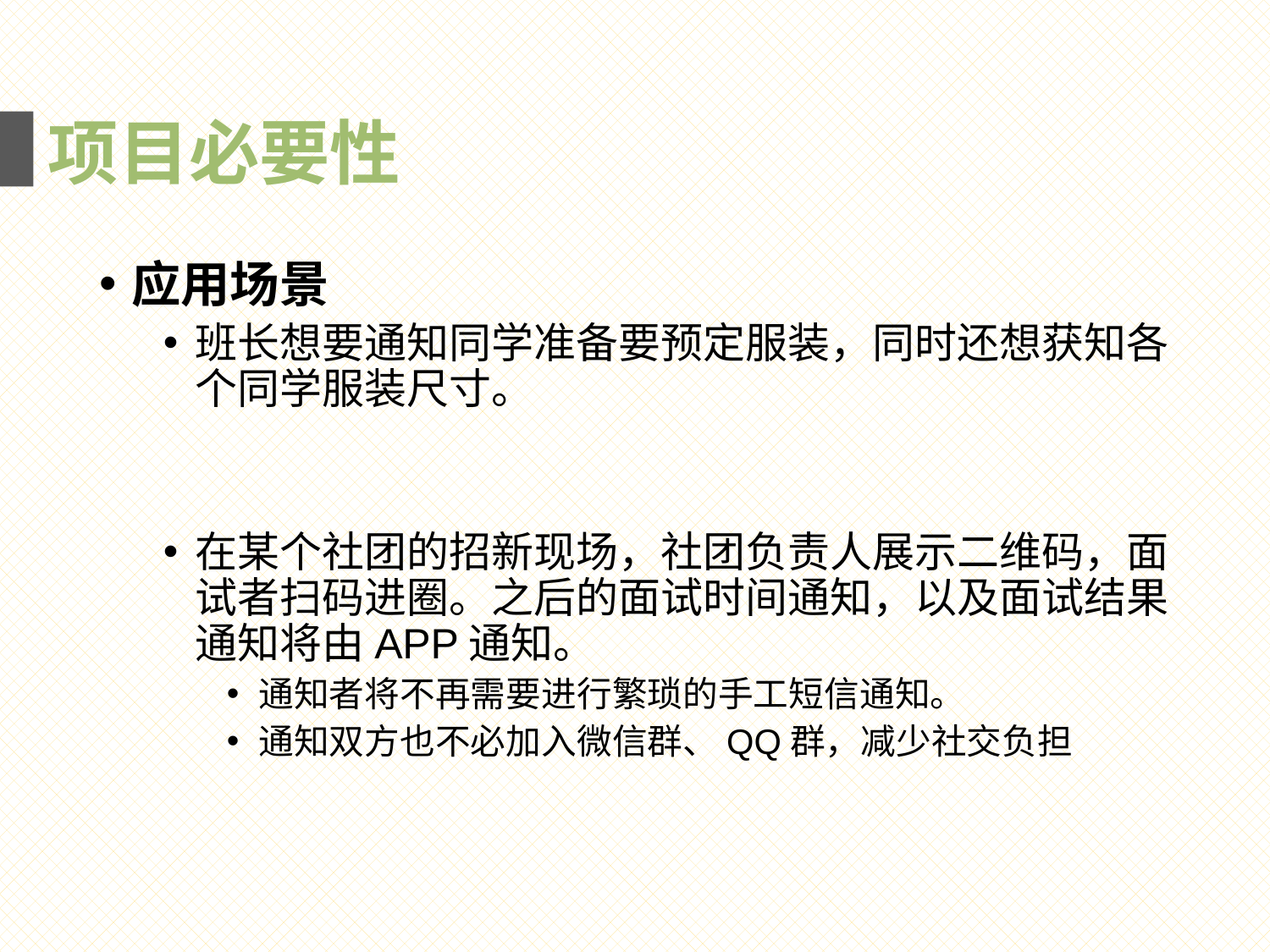

项目必要性

应用场景
班长想要通知同学准备要预定服装，同时还想获知各个同学服装尺寸。

在某个社团的招新现场，社团负责人展示二维码，面试者扫码进圈。之后的面试时间通知，以及面试结果通知将由APP通知。
通知者将不再需要进行繁琐的手工短信通知。
通知双方也不必加入微信群、QQ群，减少社交负担